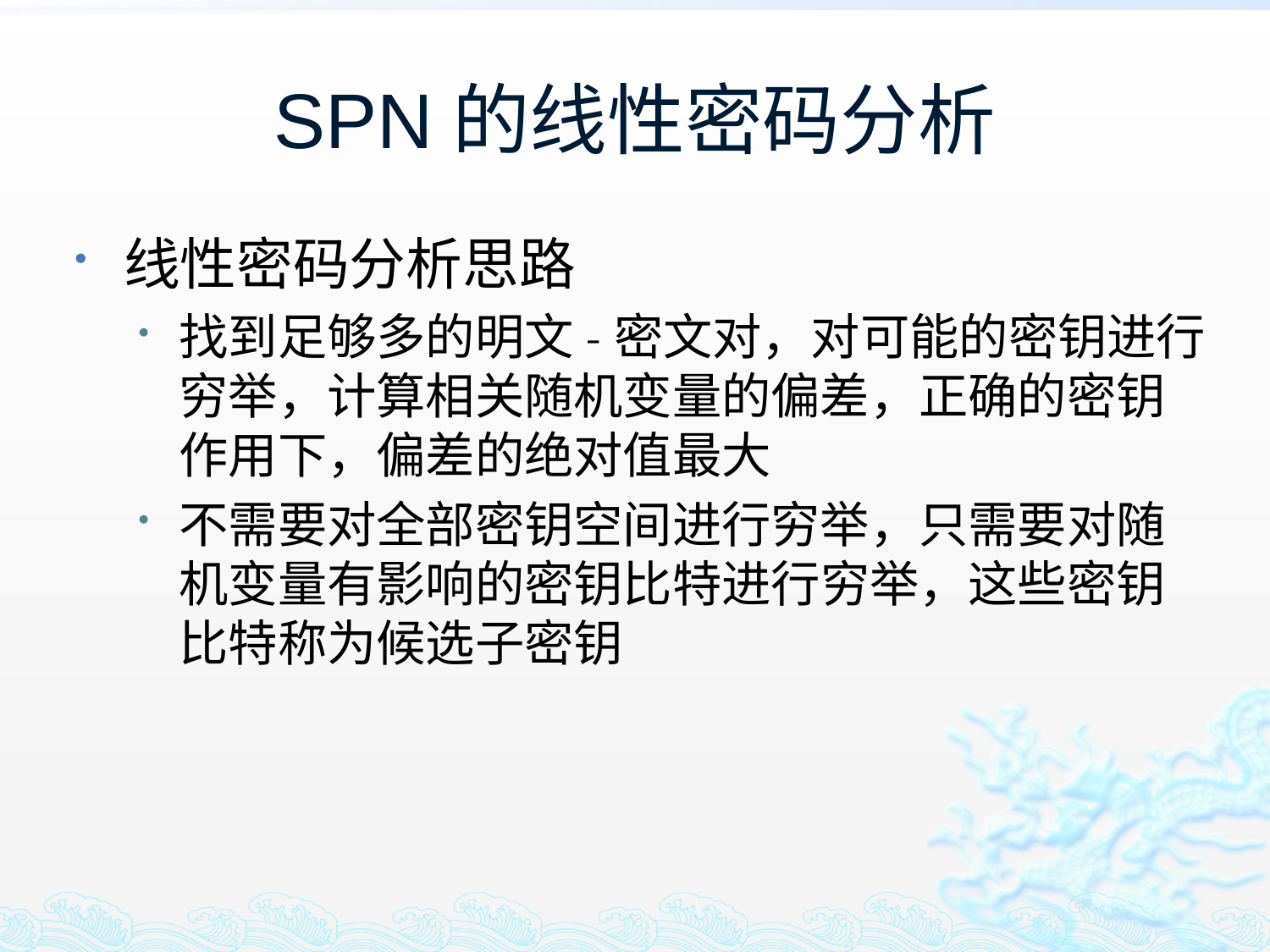

# SPN的线性密码分析
线性密码分析思路
找到足够多的明文-密文对，对可能的密钥进行穷举，计算相关随机变量的偏差，正确的密钥作用下，偏差的绝对值最大
不需要对全部密钥空间进行穷举，只需要对随机变量有影响的密钥比特进行穷举，这些密钥比特称为候选子密钥